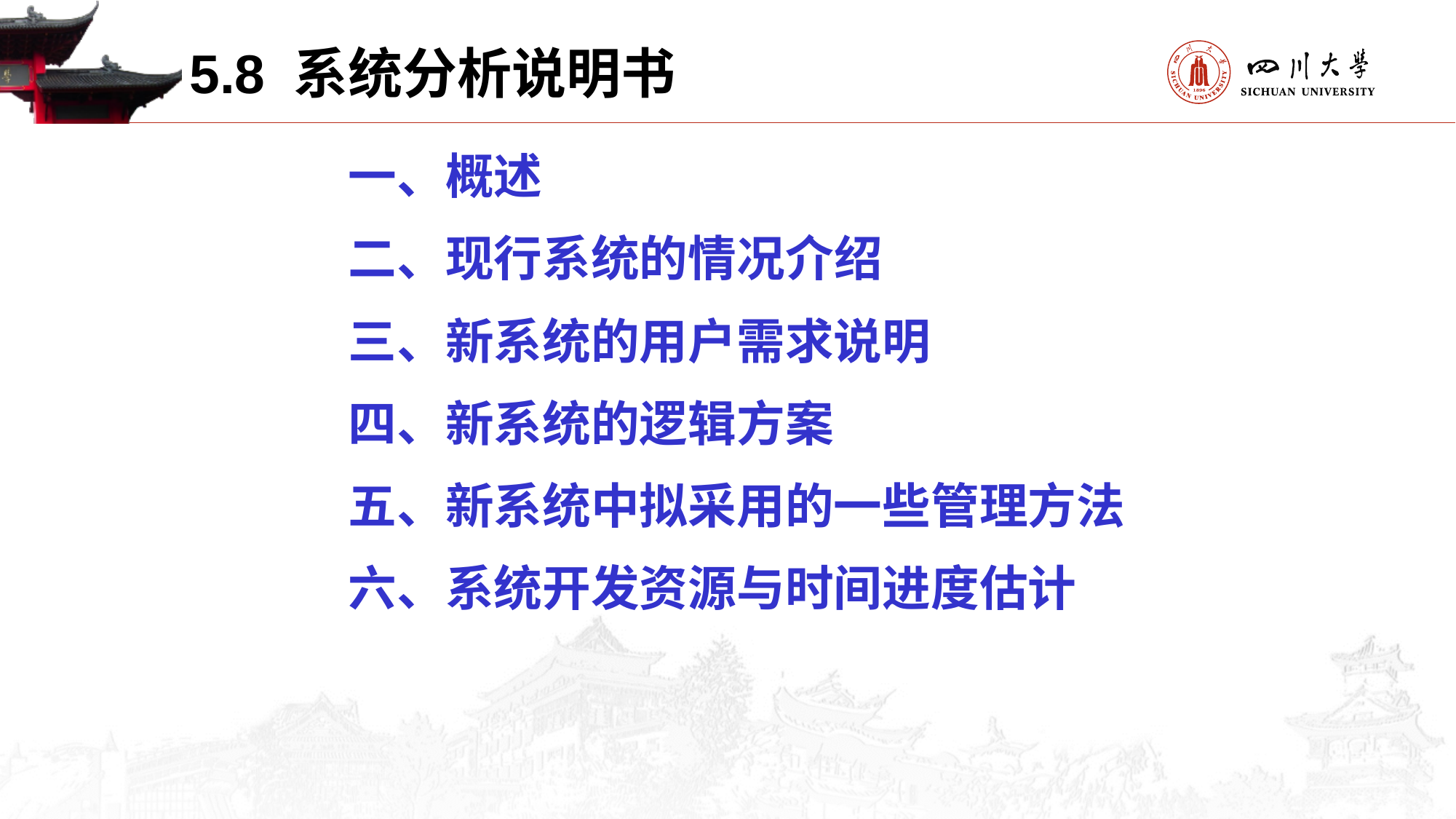

5.8 系统分析说明书
一、概述
二、现行系统的情况介绍
三、新系统的用户需求说明
四、新系统的逻辑方案
五、新系统中拟采用的一些管理方法
六、系统开发资源与时间进度估计